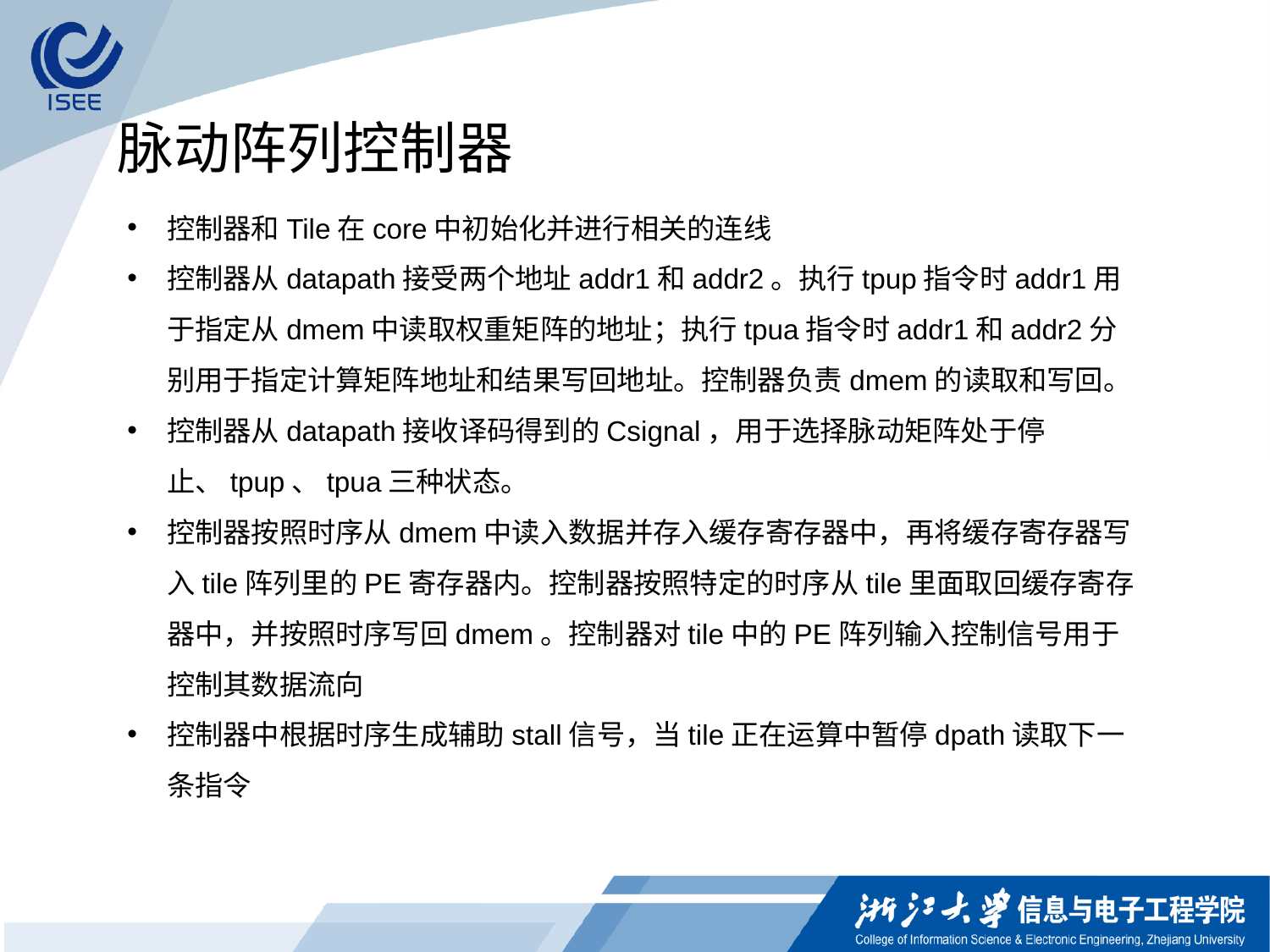

脉动阵列控制器
控制器和Tile在core中初始化并进行相关的连线
控制器从datapath接受两个地址addr1和addr2。执行tpup指令时addr1用于指定从dmem中读取权重矩阵的地址；执行tpua指令时addr1和addr2分别用于指定计算矩阵地址和结果写回地址。控制器负责dmem的读取和写回。
控制器从datapath接收译码得到的Csignal，用于选择脉动矩阵处于停止、tpup、tpua三种状态。
控制器按照时序从dmem中读入数据并存入缓存寄存器中，再将缓存寄存器写入tile阵列里的PE寄存器内。控制器按照特定的时序从tile里面取回缓存寄存器中，并按照时序写回dmem。控制器对tile中的PE阵列输入控制信号用于控制其数据流向
控制器中根据时序生成辅助stall信号，当tile正在运算中暂停dpath读取下一条指令